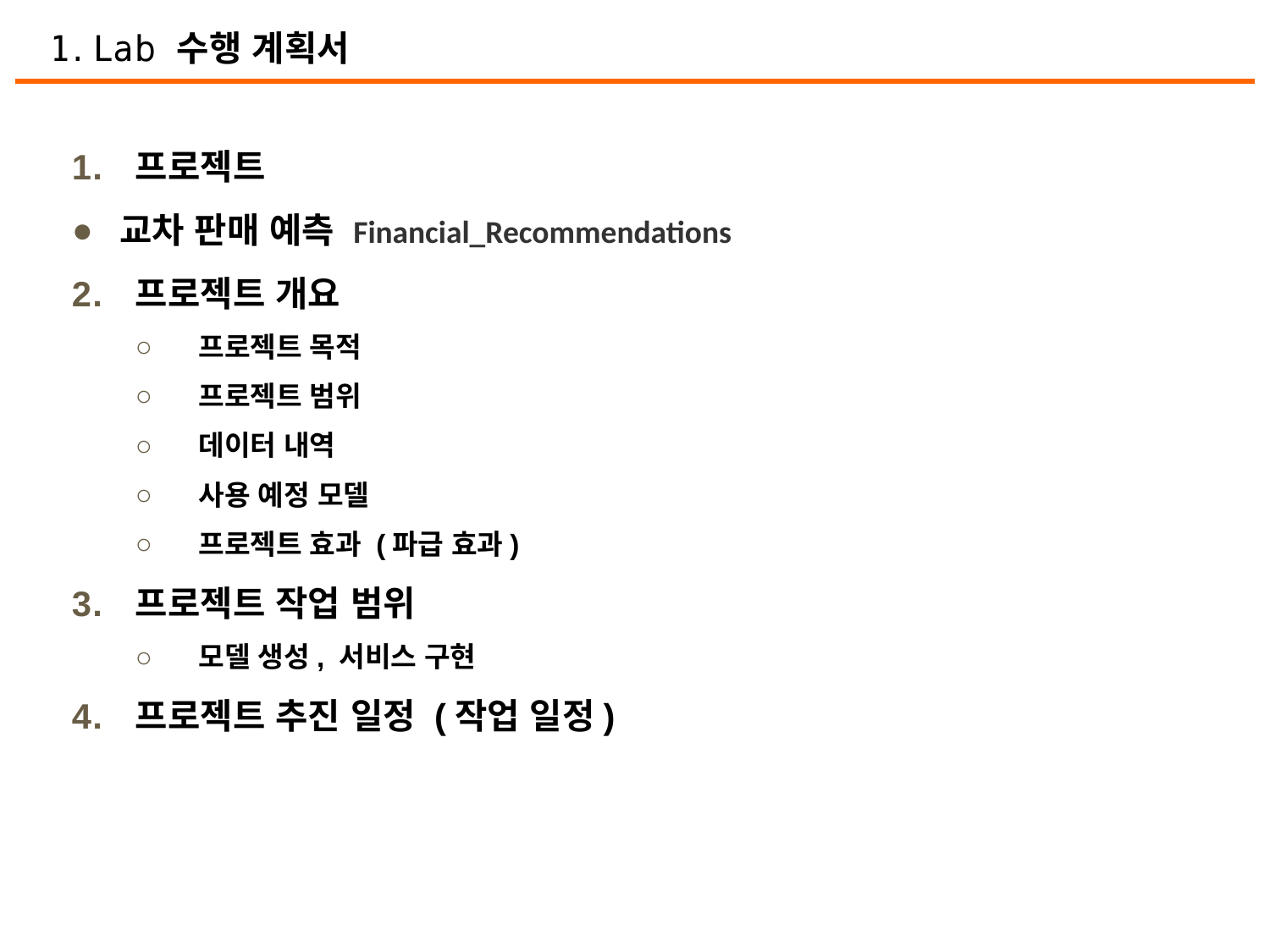

1. Lab 수행 계획서
프로젝트
교차 판매 예측 Financial_Recommendations
프로젝트 개요
프로젝트 목적
프로젝트 범위
데이터 내역
사용 예정 모델
프로젝트 효과 (파급 효과)
프로젝트 작업 범위
모델 생성, 서비스 구현
프로젝트 추진 일정 (작업 일정)